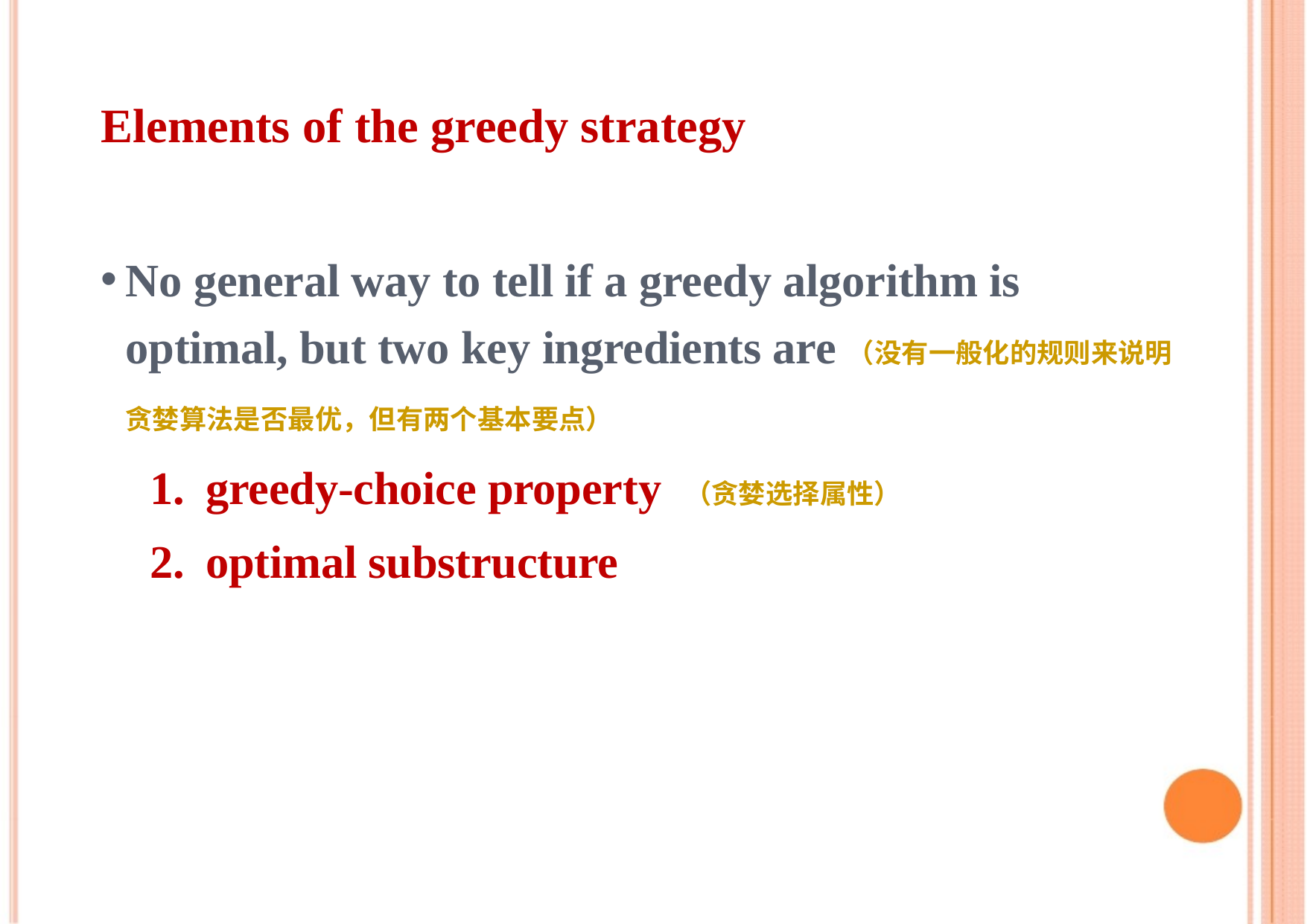

# Elements of the greedy strategy
No general way to tell if a greedy algorithm is  optimal, but two key ingredients are（没有一般化的规则来说明贪婪算法是否最优，但有两个基本要点）
greedy-choice property （贪婪选择属性）
optimal substructure

30